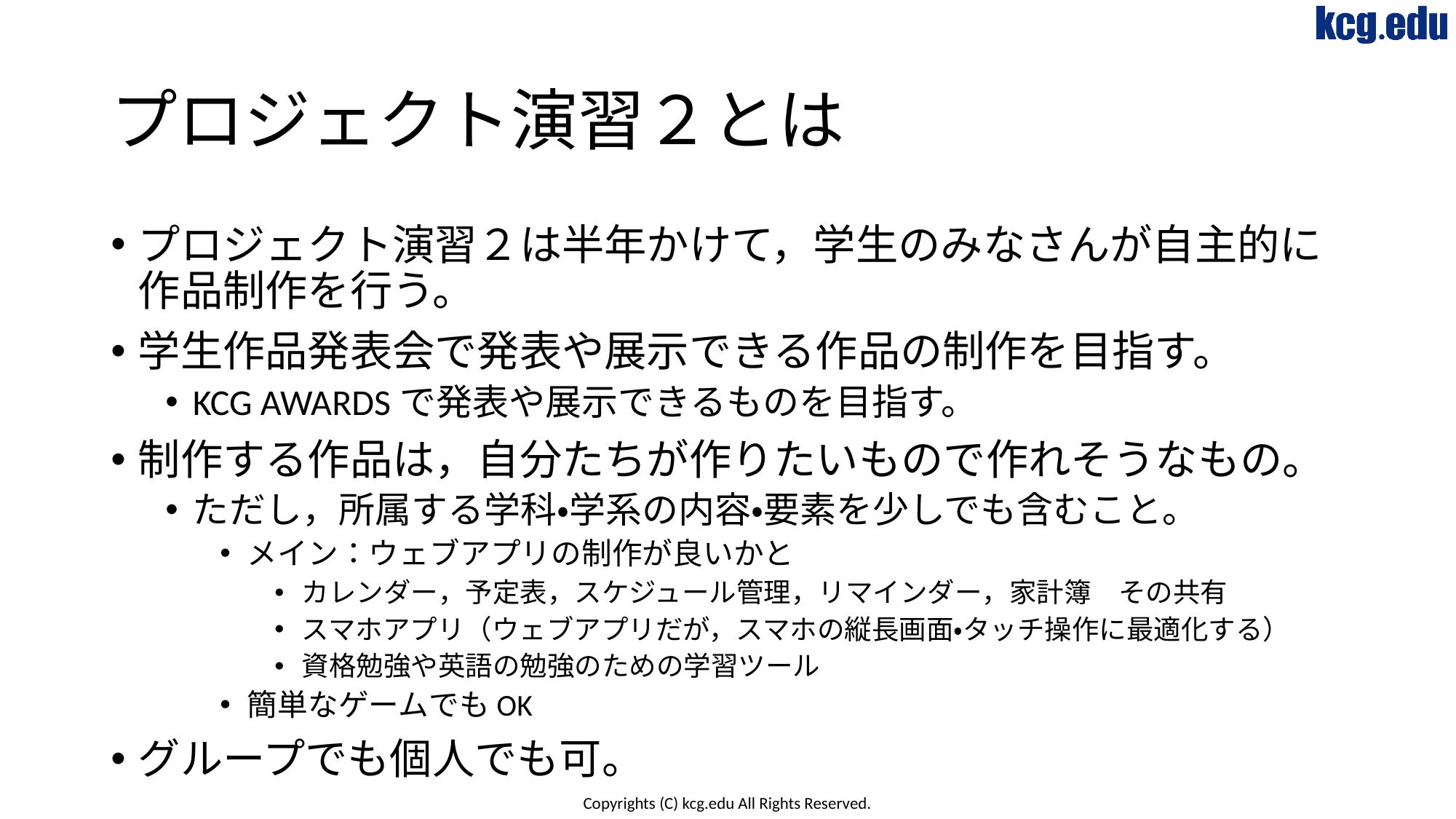

# プロジェクト演習２とは
プロジェクト演習２は半年かけて，学生のみなさんが自主的に作品制作を行う。
学生作品発表会で発表や展示できる作品の制作を目指す。
KCG AWARDSで発表や展示できるものを目指す。
制作する作品は，自分たちが作りたいもので作れそうなもの。
ただし，所属する学科・学系の内容・要素を少しでも含むこと。
メイン：ウェブアプリの制作が良いかと
カレンダー，予定表，スケジュール管理，リマインダー，家計簿　その共有
スマホアプリ（ウェブアプリだが，スマホの縦長画面・タッチ操作に最適化する）
資格勉強や英語の勉強のための学習ツール
簡単なゲームでもOK
グループでも個人でも可。